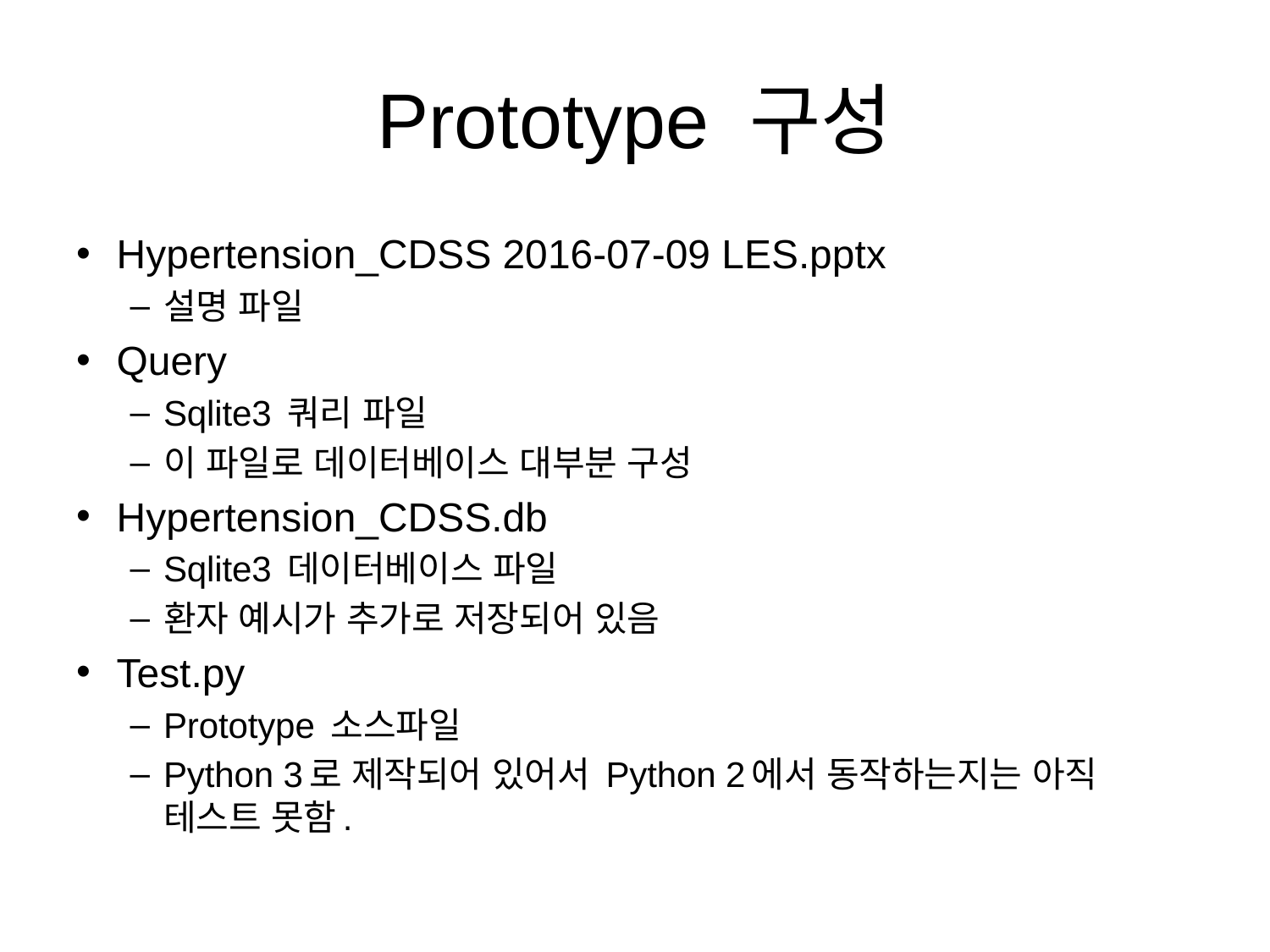

# Prototype 구성
Hypertension_CDSS 2016-07-09 LES.pptx
설명 파일
Query
Sqlite3 쿼리 파일
이 파일로 데이터베이스 대부분 구성
Hypertension_CDSS.db
Sqlite3 데이터베이스 파일
환자 예시가 추가로 저장되어 있음
Test.py
Prototype 소스파일
Python 3로 제작되어 있어서 Python 2에서 동작하는지는 아직 테스트 못함.